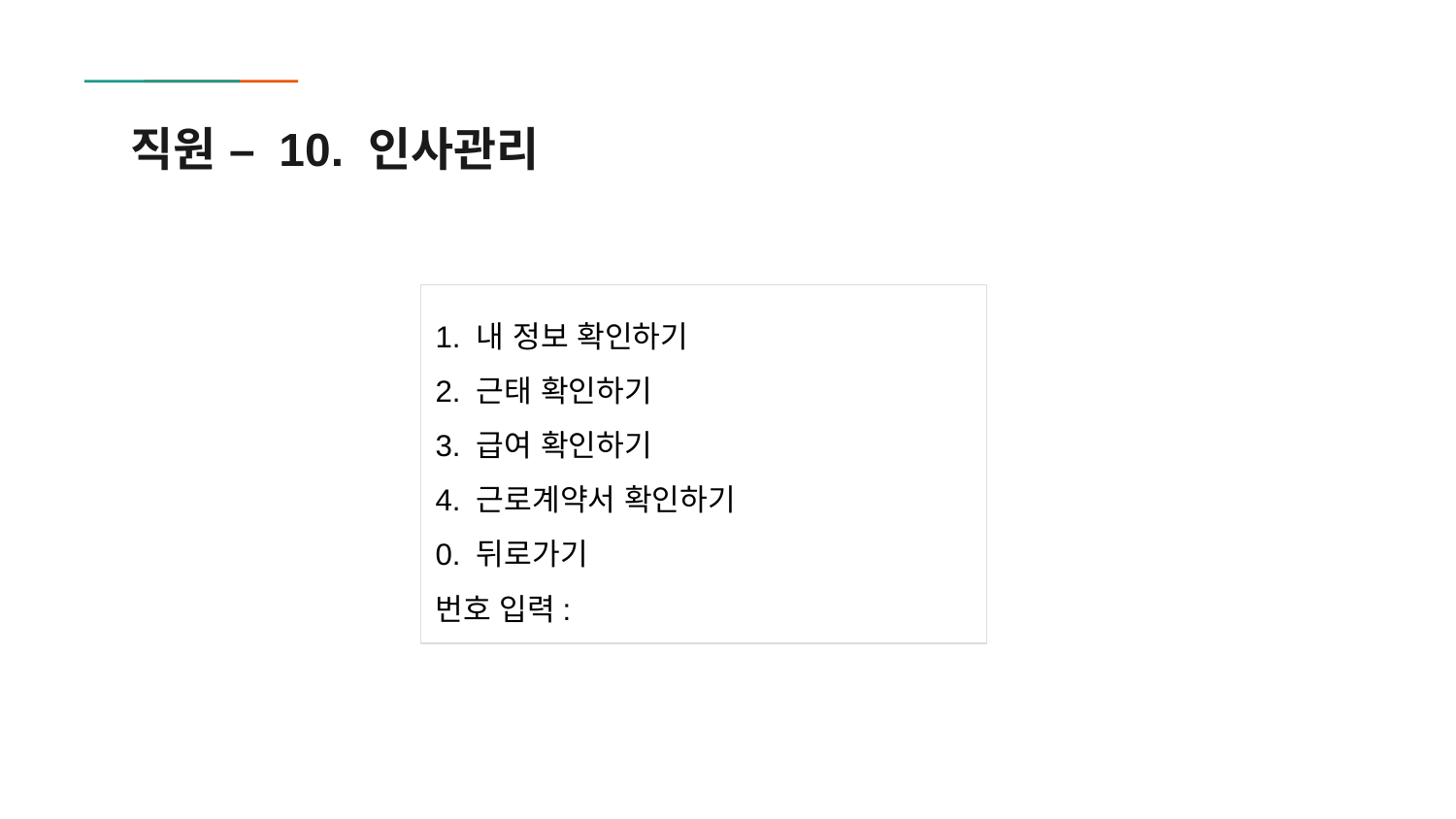

# 직원 – 10. 인사관리
1. 내 정보 확인하기
2. 근태 확인하기
3. 급여 확인하기
4. 근로계약서 확인하기
0. 뒤로가기
번호 입력: